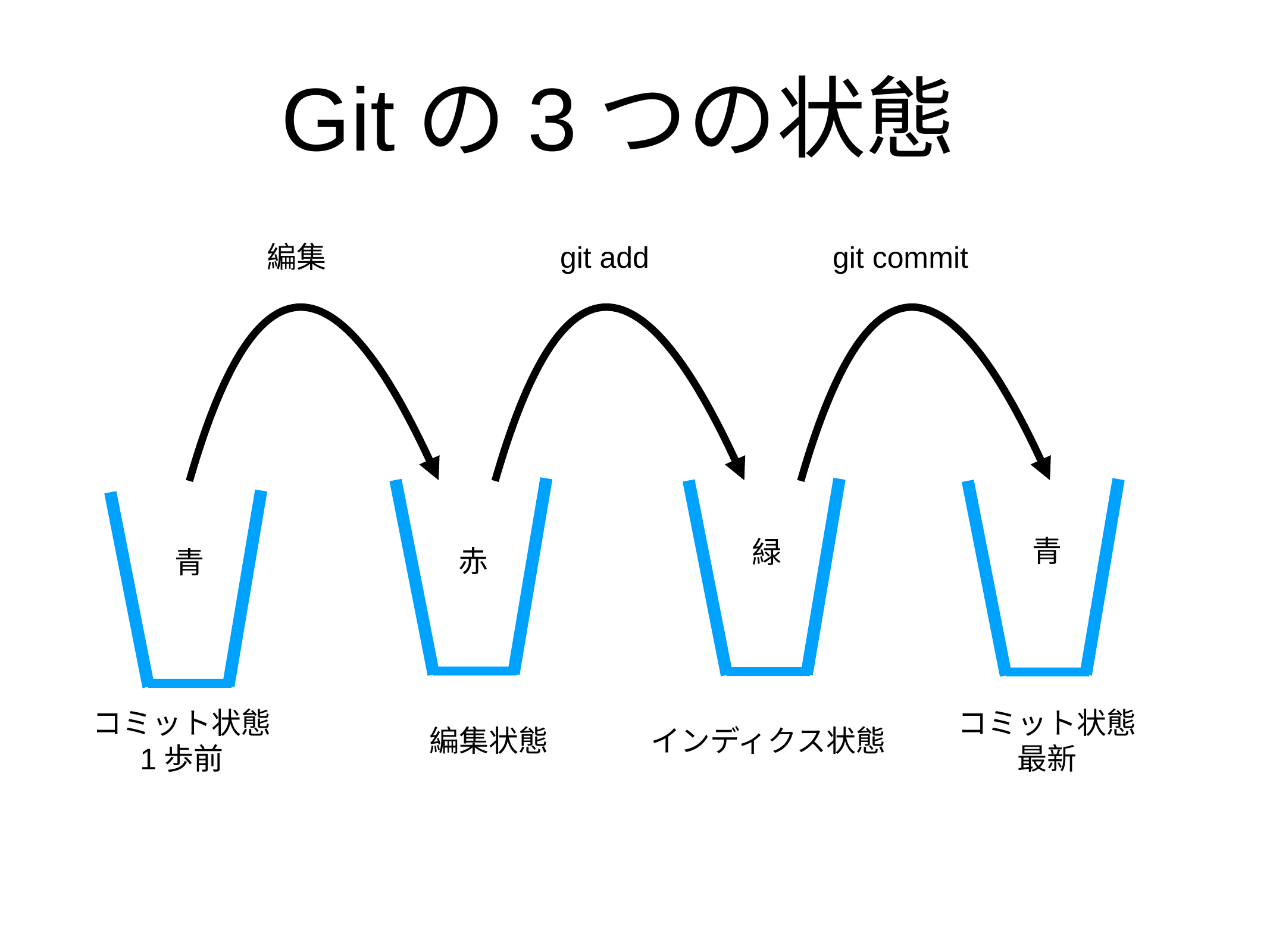

Gitの3つの状態
編集
git add
git commit

青
緑
赤
青

コミット状態
1歩前
コミット状態
最新
編集状態
インディクス状態